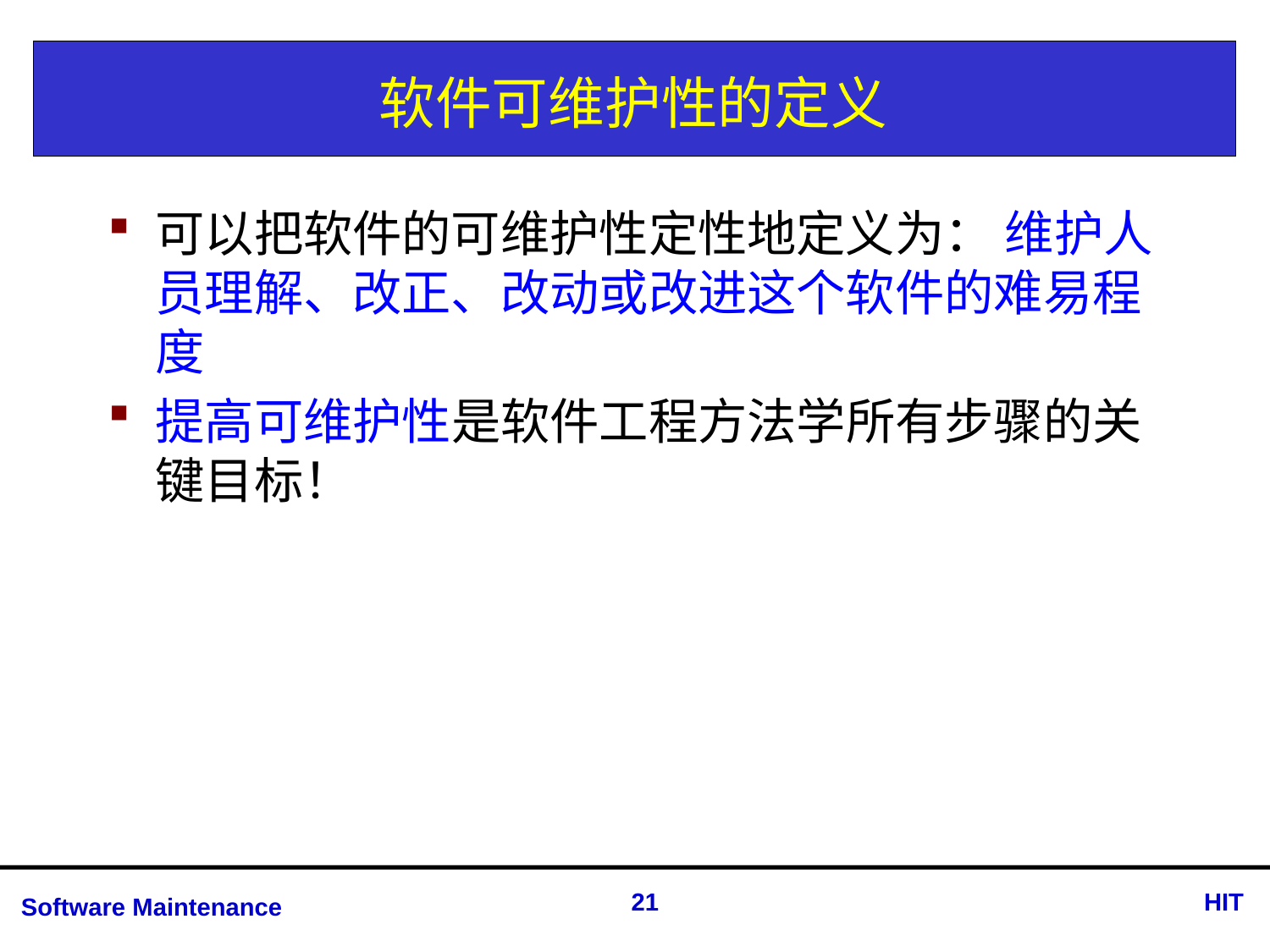

# 软件可维护性的定义
可以把软件的可维护性定性地定义为： 维护人员理解、改正、改动或改进这个软件的难易程度
提高可维护性是软件工程方法学所有步骤的关键目标！